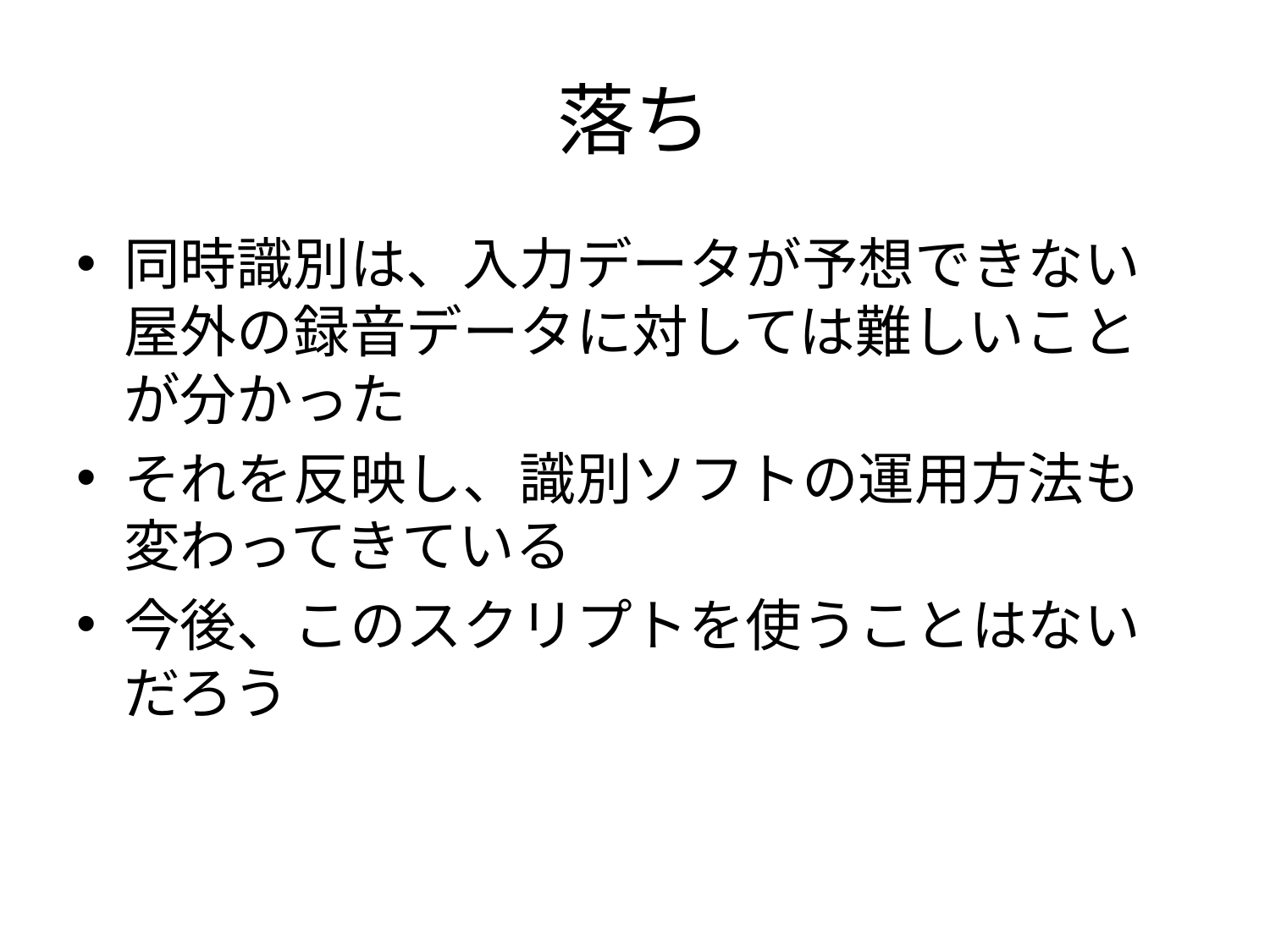

# 落ち
同時識別は、入力データが予想できない屋外の録音データに対しては難しいことが分かった
それを反映し、識別ソフトの運用方法も変わってきている
今後、このスクリプトを使うことはないだろう